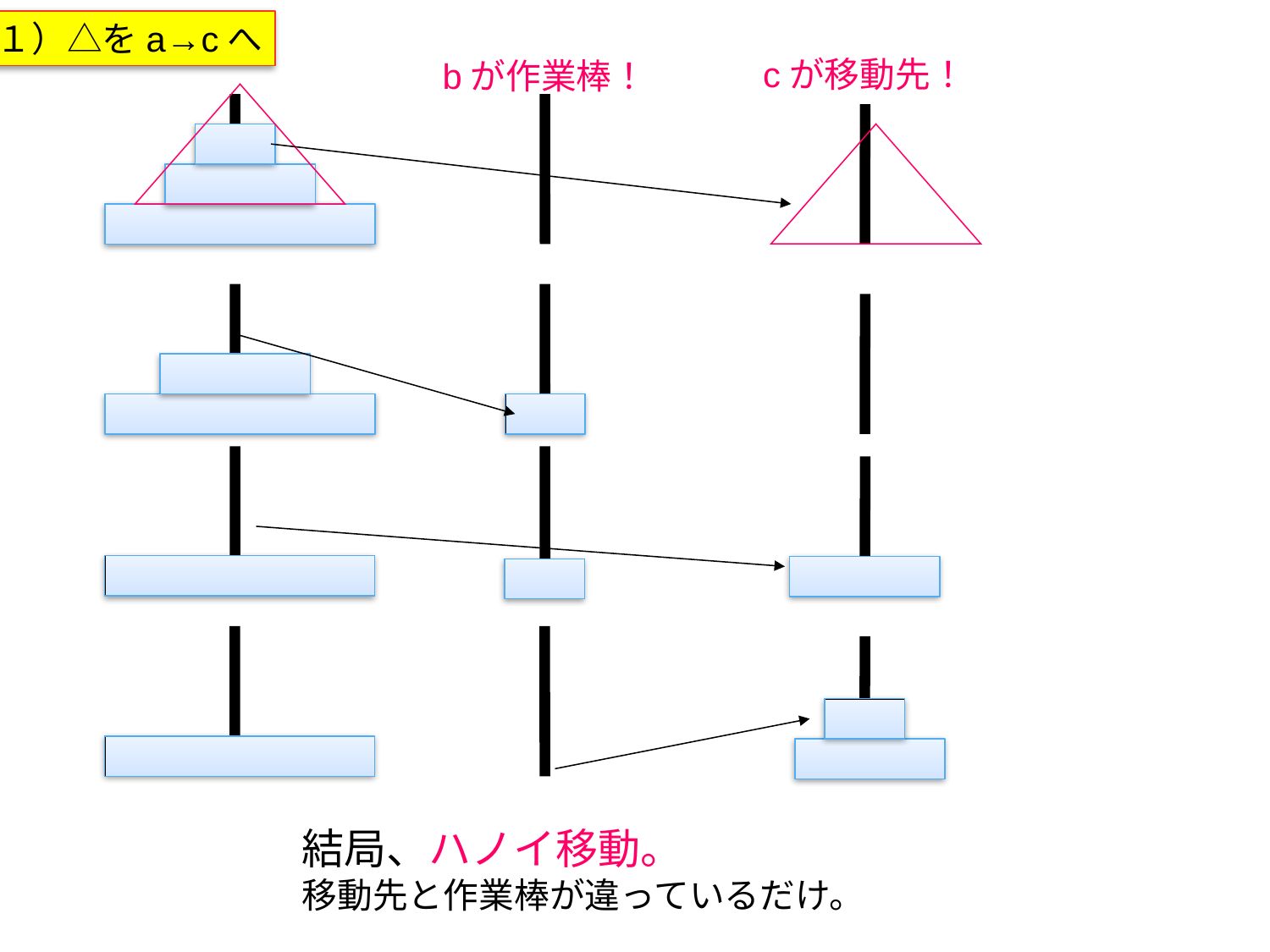

１）△をa→cへ
cが移動先！
bが作業棒！

結局、ハノイ移動。
移動先と作業棒が違っているだけ。